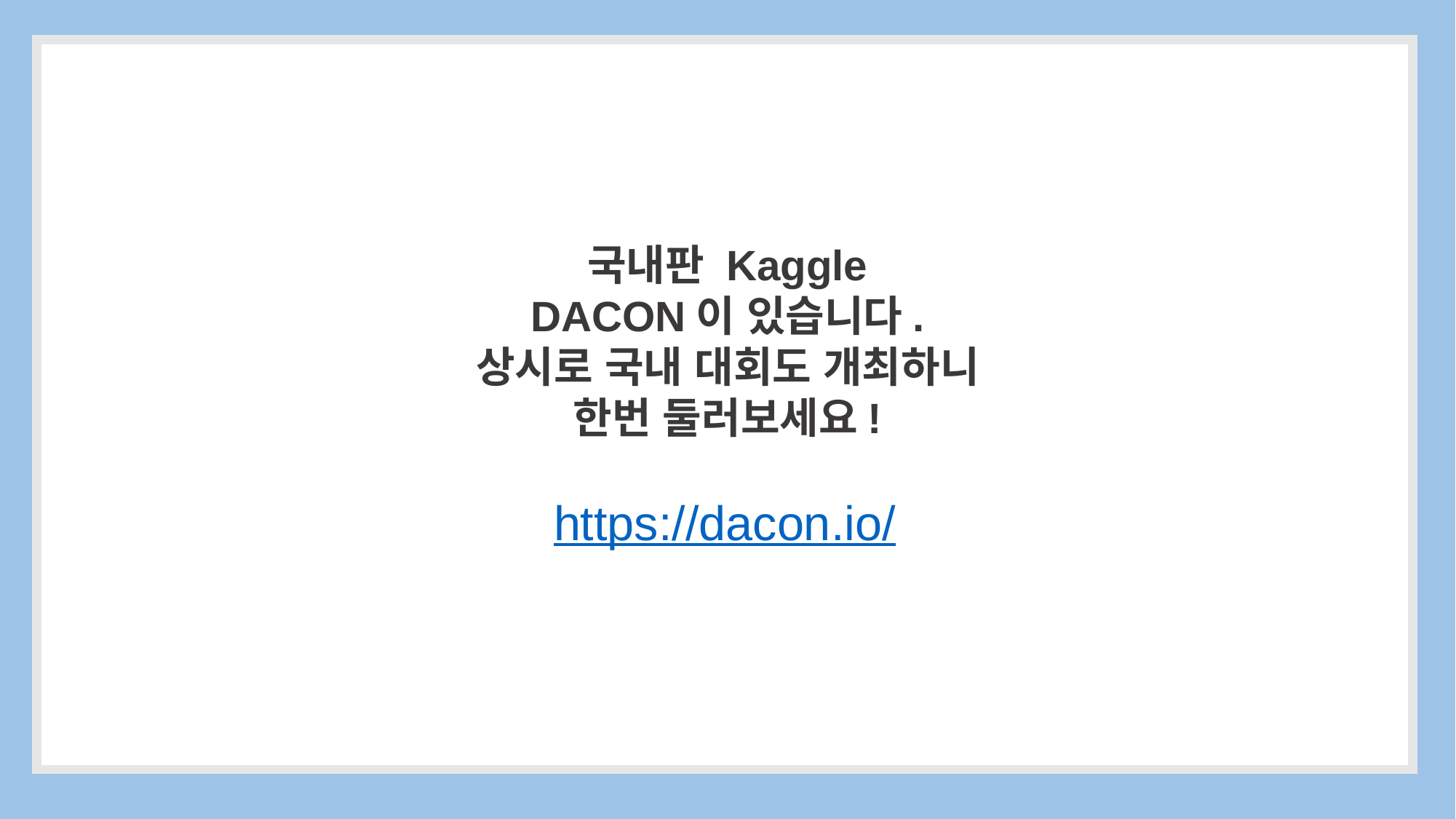

국내판 Kaggle
DACON이 있습니다.
상시로 국내 대회도 개최하니
한번 둘러보세요!

https://dacon.io/